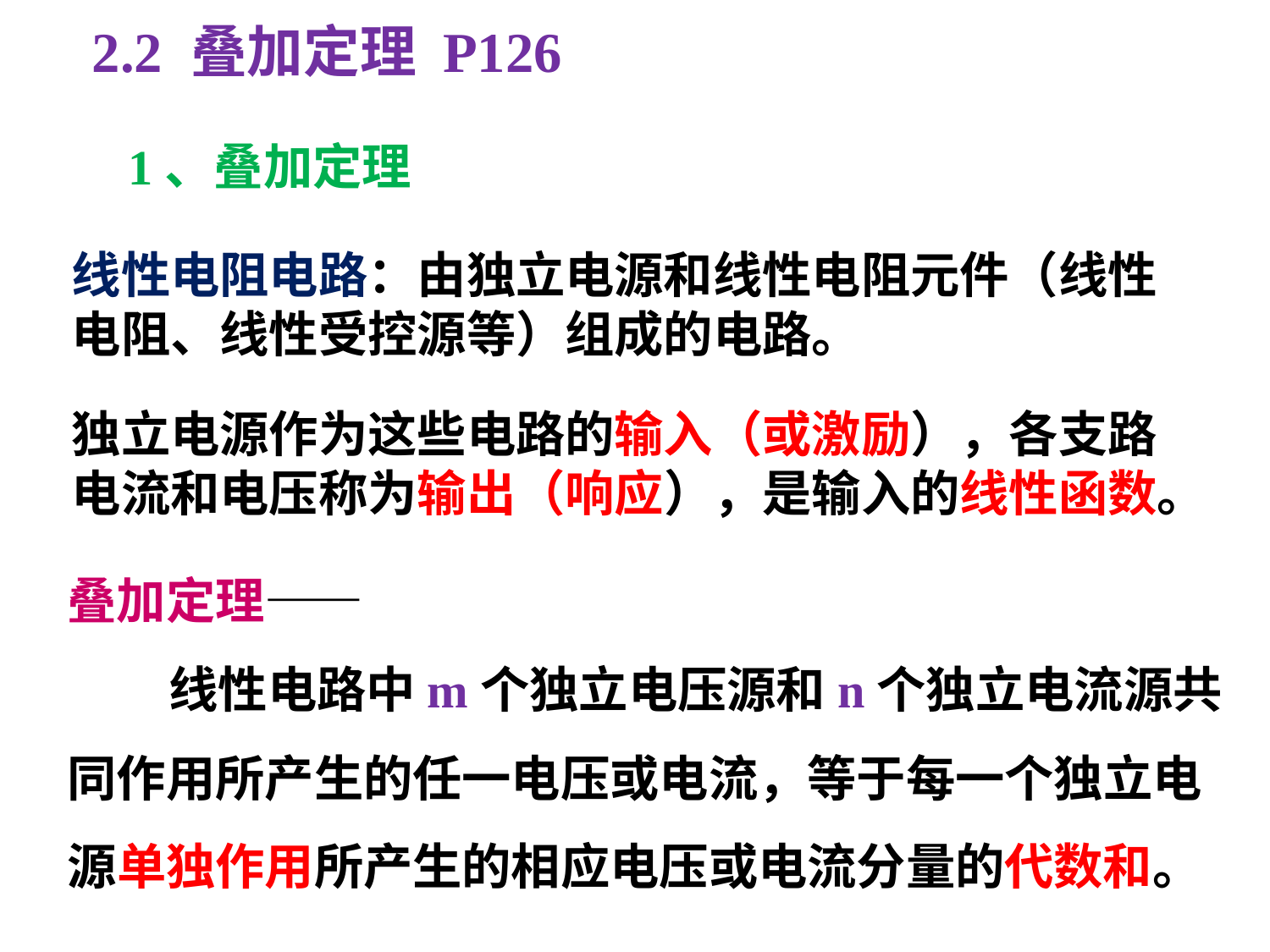

2.2 叠加定理 P126
1、叠加定理
线性电阻电路：由独立电源和线性电阻元件（线性
电阻、线性受控源等）组成的电路。
独立电源作为这些电路的输入（或激励），各支路
电流和电压称为输出（响应），是输入的线性函数。
叠加定理——
        线性电路中m个独立电压源和n个独立电流源共
同作用所产生的任一电压或电流，等于每一个独立电源单独作用所产生的相应电压或电流分量的代数和。